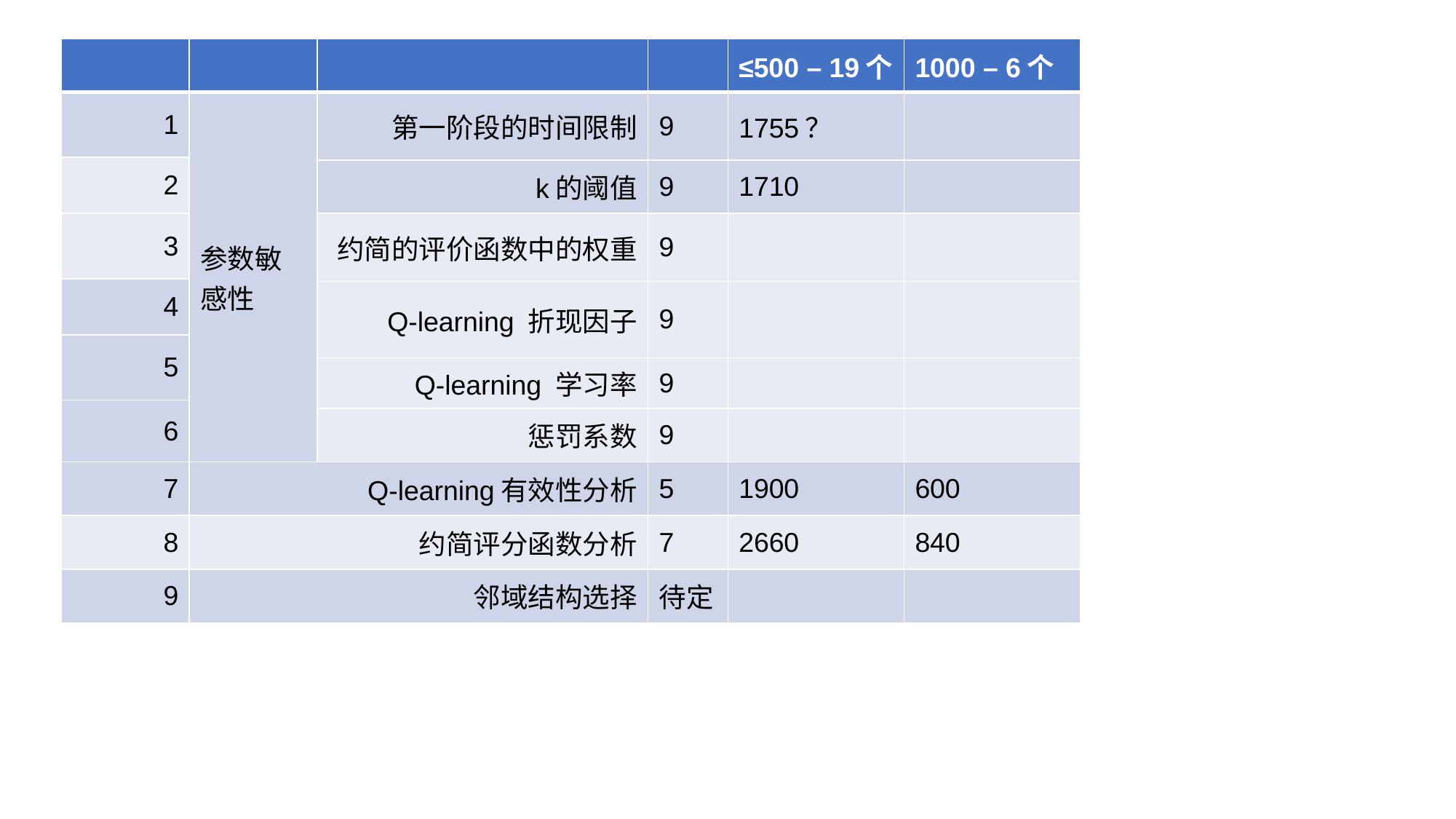

|  |  |  |  | ≤500 – 19个 | 1000 – 6个 |
| --- | --- | --- | --- | --- | --- |
| 1 | 参数敏感性 | 第一阶段的时间限制 | 9 | 1755？ |  |
| 2 |  |  |  |  |  |
|  |  | k的阈值 | 9 | 1710 |  |
| 3 |  | 约简的评价函数中的权重 | 9 |  |  |
| 4 |  |  |  |  |  |
|  |  | Q-learning 折现因子 | 9 |  |  |
| 5 |  |  |  |  |  |
|  |  | Q-learning 学习率 | 9 |  |  |
| 6 |  |  |  |  |  |
|  |  | 惩罚系数 | 9 |  |  |
| 7 | Q-learning有效性分析 |  | 5 | 1900 | 600 |
| 8 | 约简评分函数分析 |  | 7 | 2660 | 840 |
| 9 | 邻域结构选择 |  | 待定 |  |  |